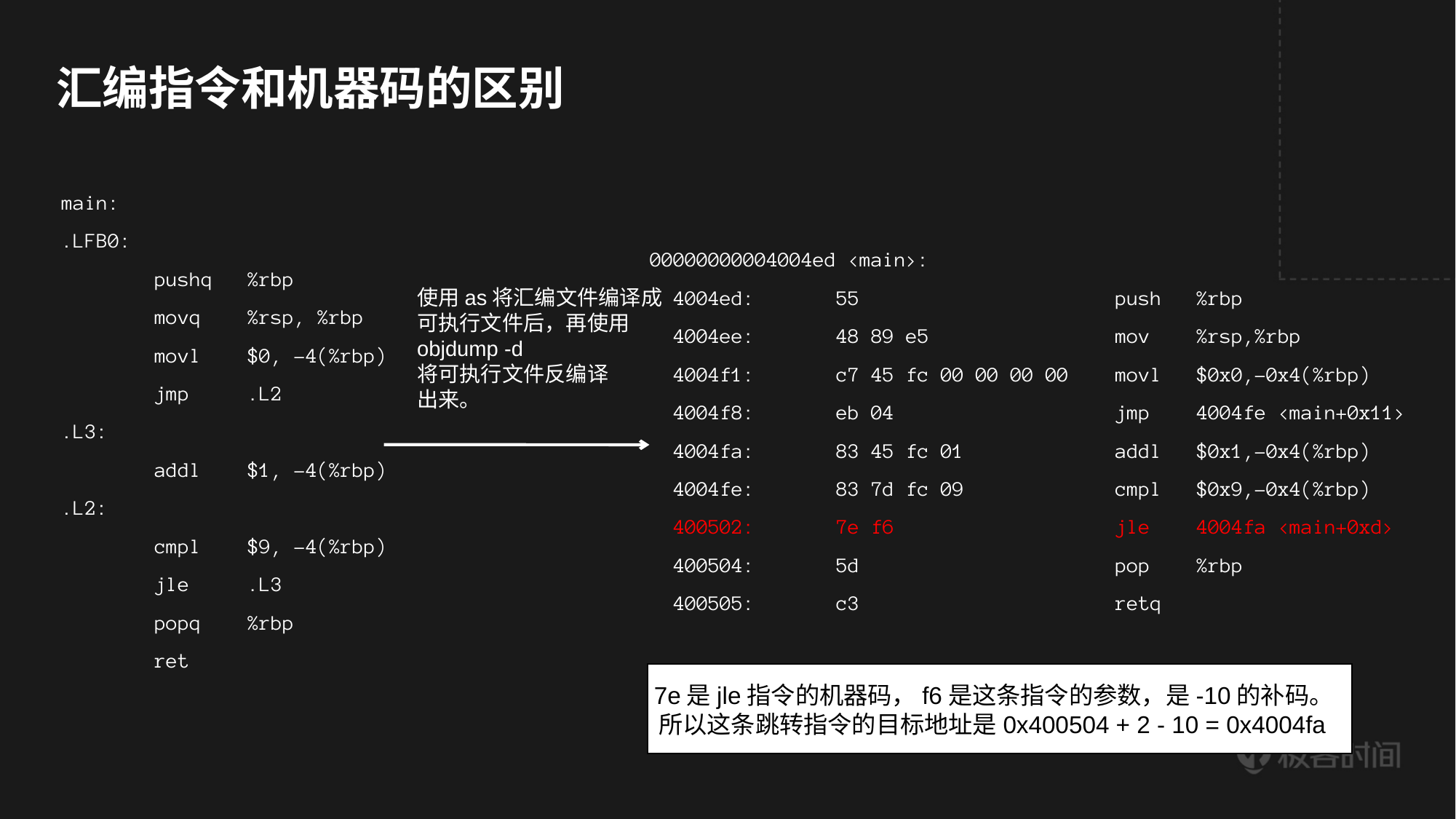

汇编指令和机器码的区别
main:
.LFB0:
        pushq   %rbp
        movq    %rsp, %rbp
        movl    $0, -4(%rbp)
        jmp     .L2
.L3:
        addl    $1, -4(%rbp)
.L2:
        cmpl    $9, -4(%rbp)
        jle     .L3
        popq    %rbp
        ret
00000000004004ed <main>:
  4004ed:       55                      push   %rbp
  4004ee:       48 89 e5                mov    %rsp,%rbp
  4004f1:       c7 45 fc 00 00 00 00    movl   $0x0,-0x4(%rbp)
  4004f8:       eb 04                   jmp    4004fe <main+0x11>
  4004fa:       83 45 fc 01             addl   $0x1,-0x4(%rbp)
  4004fe:       83 7d fc 09             cmpl   $0x9,-0x4(%rbp)
  400502:       7e f6                   jle    4004fa <main+0xd>
  400504:       5d                      pop    %rbp
  400505:       c3                      retq
使用as将汇编文件编译成
可执行文件后，再使用
objdump -d
将可执行文件反编译
出来。
 7e是jle指令的机器码，f6是这条指令的参数，是-10的补码。
 所以这条跳转指令的目标地址是0x400504 + 2 - 10 = 0x4004fa